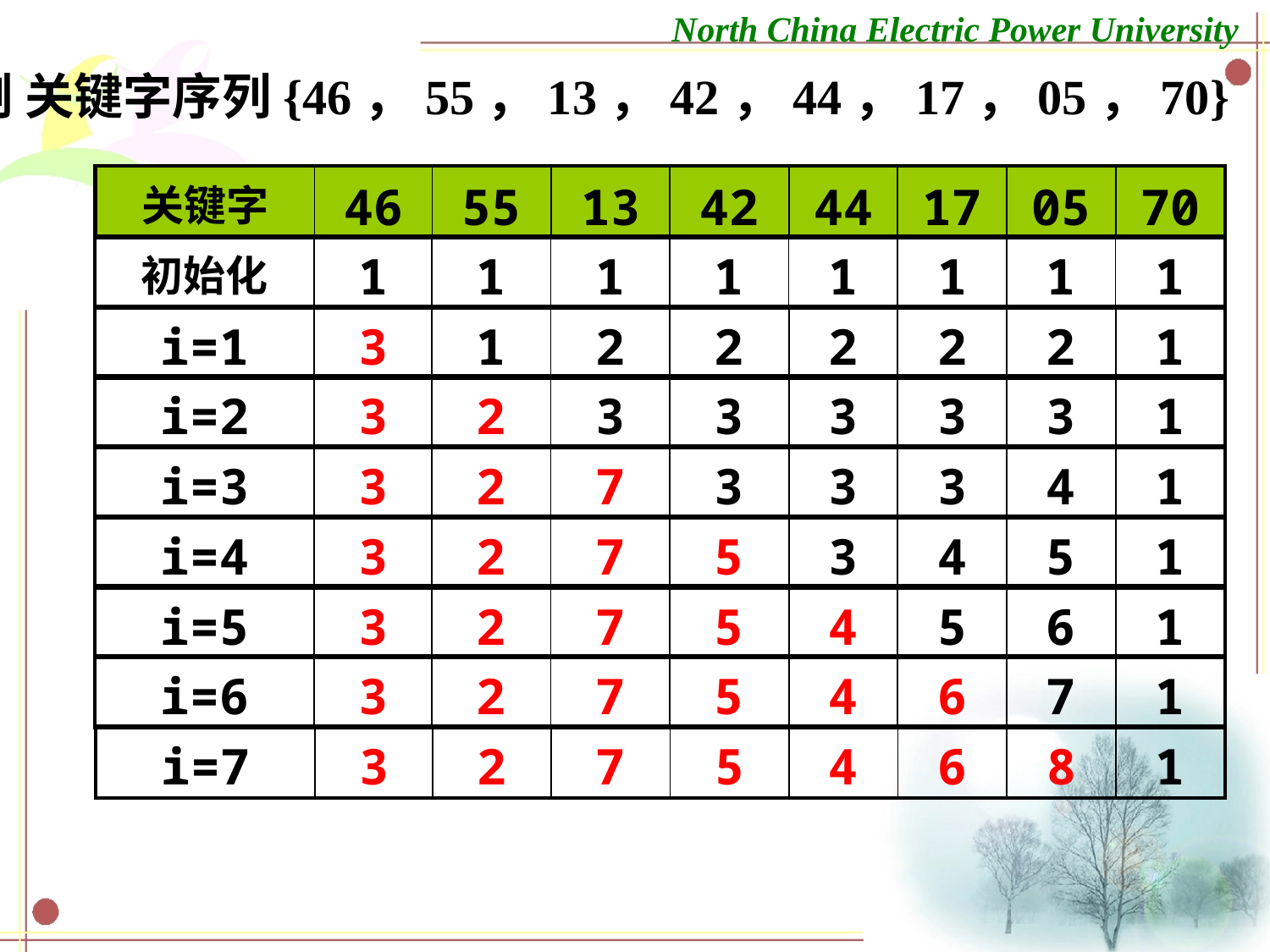

例 关键字序列{46，55，13，42，44，17，05，70}
| 关键字 | 46 | 55 | 13 | 42 | 44 | 17 | 05 | 70 |
| --- | --- | --- | --- | --- | --- | --- | --- | --- |
| 初始化 | 1 | 1 | 1 | 1 | 1 | 1 | 1 | 1 |
| --- | --- | --- | --- | --- | --- | --- | --- | --- |
| i=1 | 3 | 1 | 2 | 2 | 2 | 2 | 2 | 1 |
| --- | --- | --- | --- | --- | --- | --- | --- | --- |
| i=2 | 3 | 2 | 3 | 3 | 3 | 3 | 3 | 1 |
| --- | --- | --- | --- | --- | --- | --- | --- | --- |
| i=3 | 3 | 2 | 7 | 3 | 3 | 3 | 4 | 1 |
| --- | --- | --- | --- | --- | --- | --- | --- | --- |
| i=4 | 3 | 2 | 7 | 5 | 3 | 4 | 5 | 1 |
| --- | --- | --- | --- | --- | --- | --- | --- | --- |
| i=5 | 3 | 2 | 7 | 5 | 4 | 5 | 6 | 1 |
| --- | --- | --- | --- | --- | --- | --- | --- | --- |
| i=6 | 3 | 2 | 7 | 5 | 4 | 6 | 7 | 1 |
| --- | --- | --- | --- | --- | --- | --- | --- | --- |
| i=7 | 3 | 2 | 7 | 5 | 4 | 6 | 8 | 1 |
| --- | --- | --- | --- | --- | --- | --- | --- | --- |